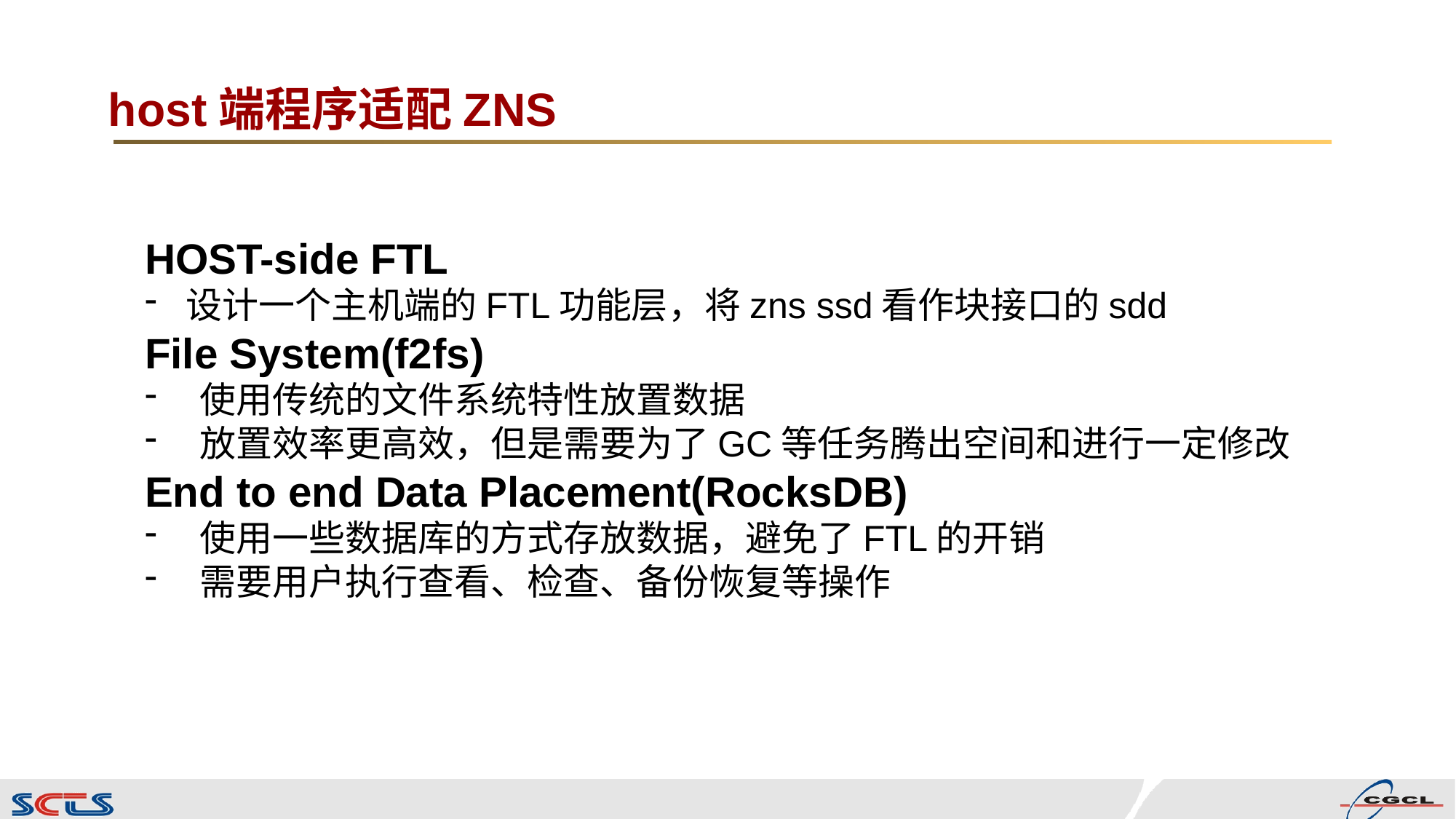

# host端程序适配ZNS
HOST-side FTL
设计一个主机端的FTL功能层，将zns ssd看作块接口的sdd
File System(f2fs)
使用传统的文件系统特性放置数据
放置效率更高效，但是需要为了GC等任务腾出空间和进行一定修改
End to end Data Placement(RocksDB)
使用一些数据库的方式存放数据，避免了FTL的开销
需要用户执行查看、检查、备份恢复等操作